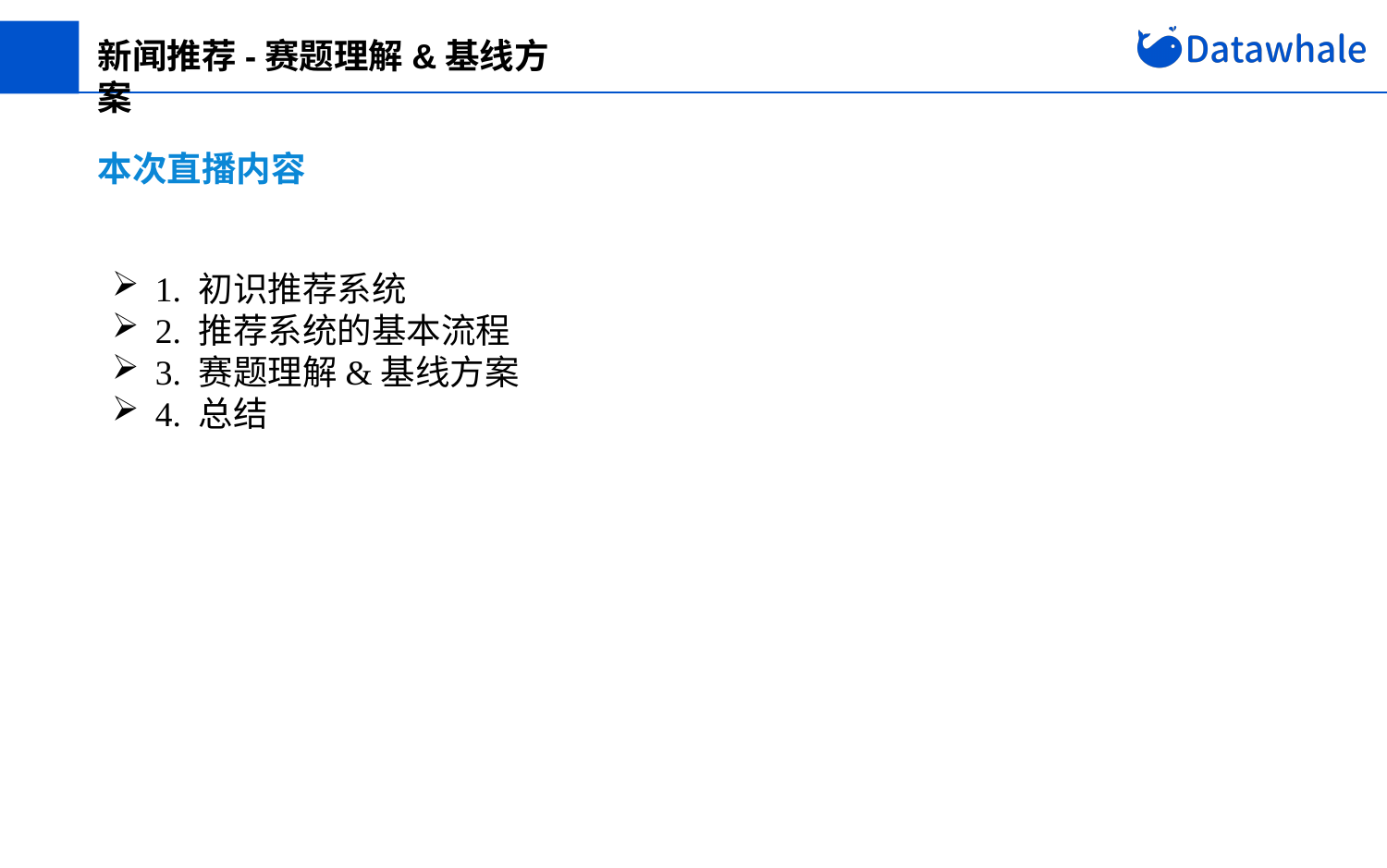

新闻推荐-赛题理解&基线方案
本次直播内容
1. 初识推荐系统
2. 推荐系统的基本流程
3. 赛题理解&基线方案
4. 总结